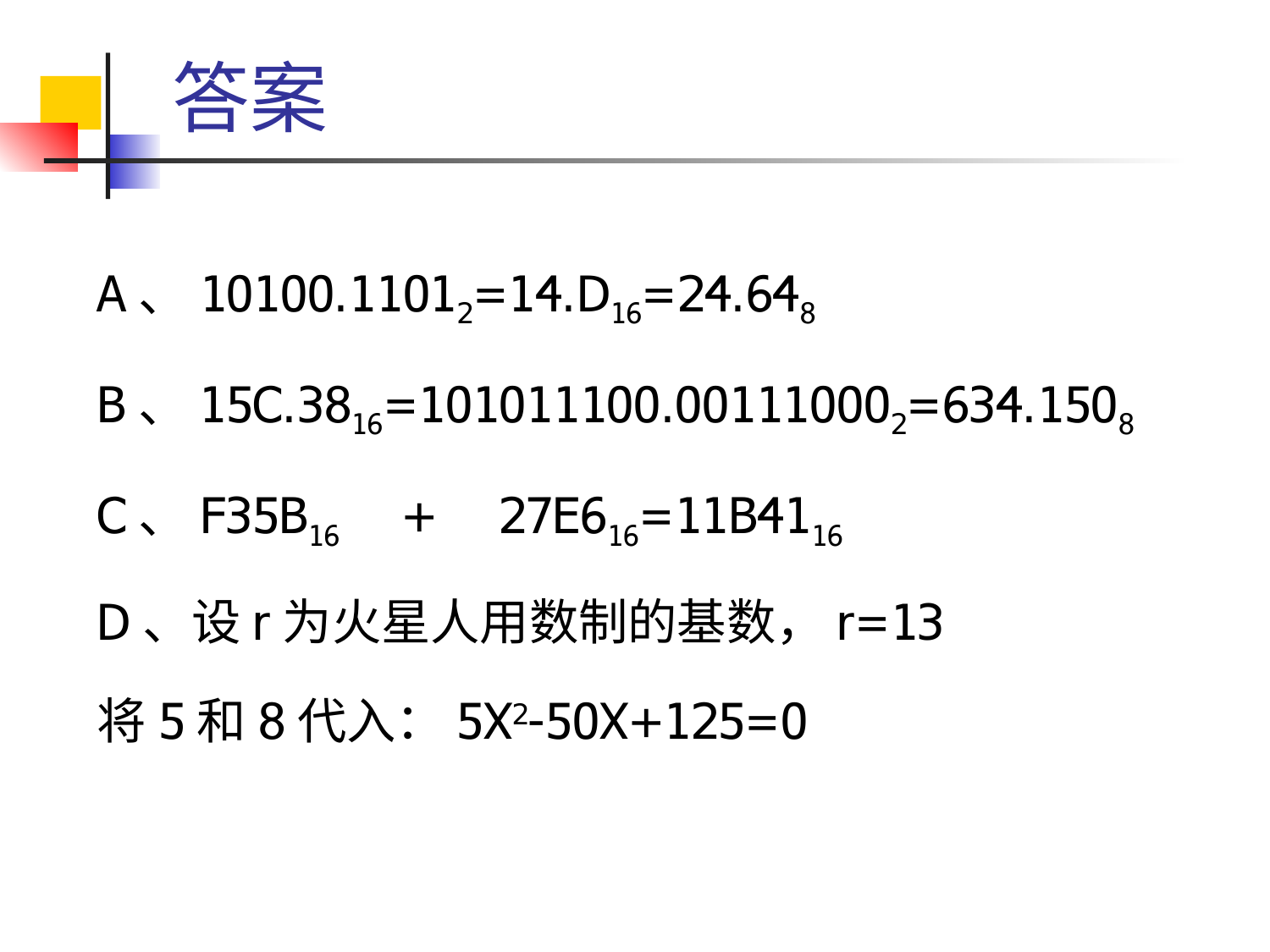

# 答案
A、10100.11012=14.D16=24.648
B、15C.3816=101011100.001110002=634.1508
C、F35B16    +    27E616=11B4116
D、设r为火星人用数制的基数，r=13
将5和8代入：5X2-50X+125=0